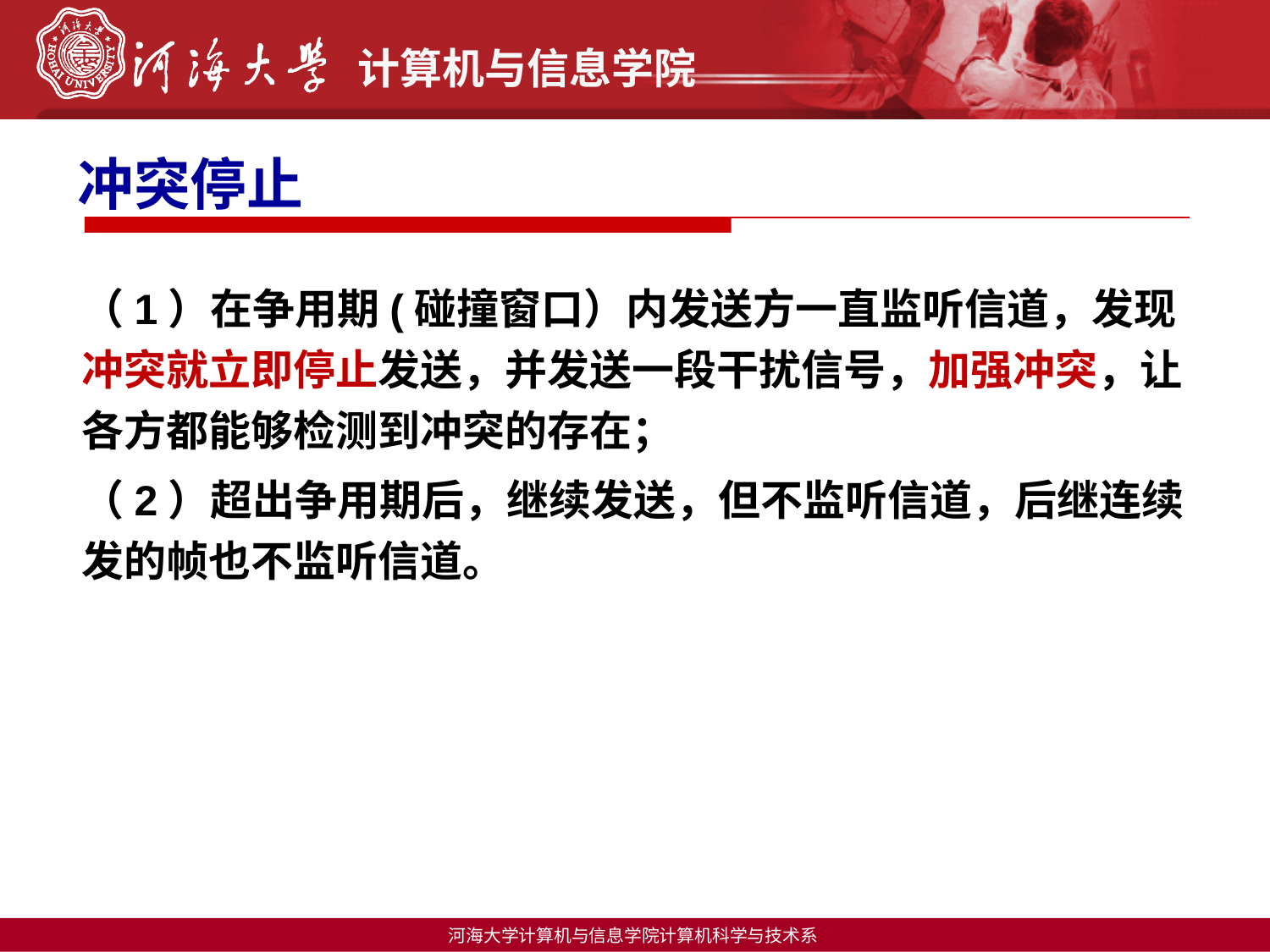

冲突停止
（1）在争用期(碰撞窗口）内发送方一直监听信道，发现冲突就立即停止发送，并发送一段干扰信号，加强冲突，让各方都能够检测到冲突的存在；
（2）超出争用期后，继续发送，但不监听信道，后继连续发的帧也不监听信道。